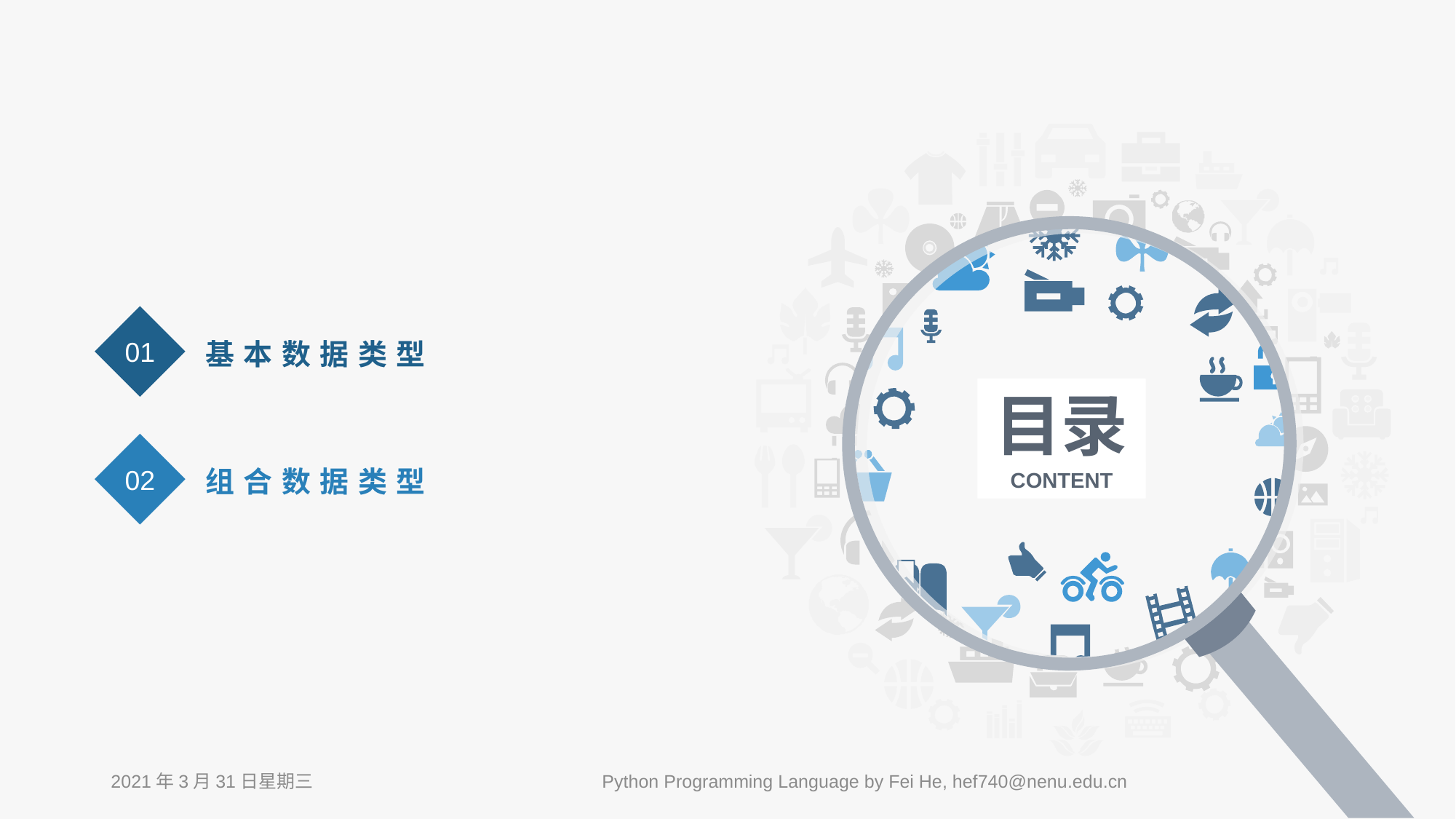

01
基本数据类型
目录
CONTENT
02
组合数据类型
2021年3月31日星期三
Python Programming Language by Fei He, hef740@nenu.edu.cn
2